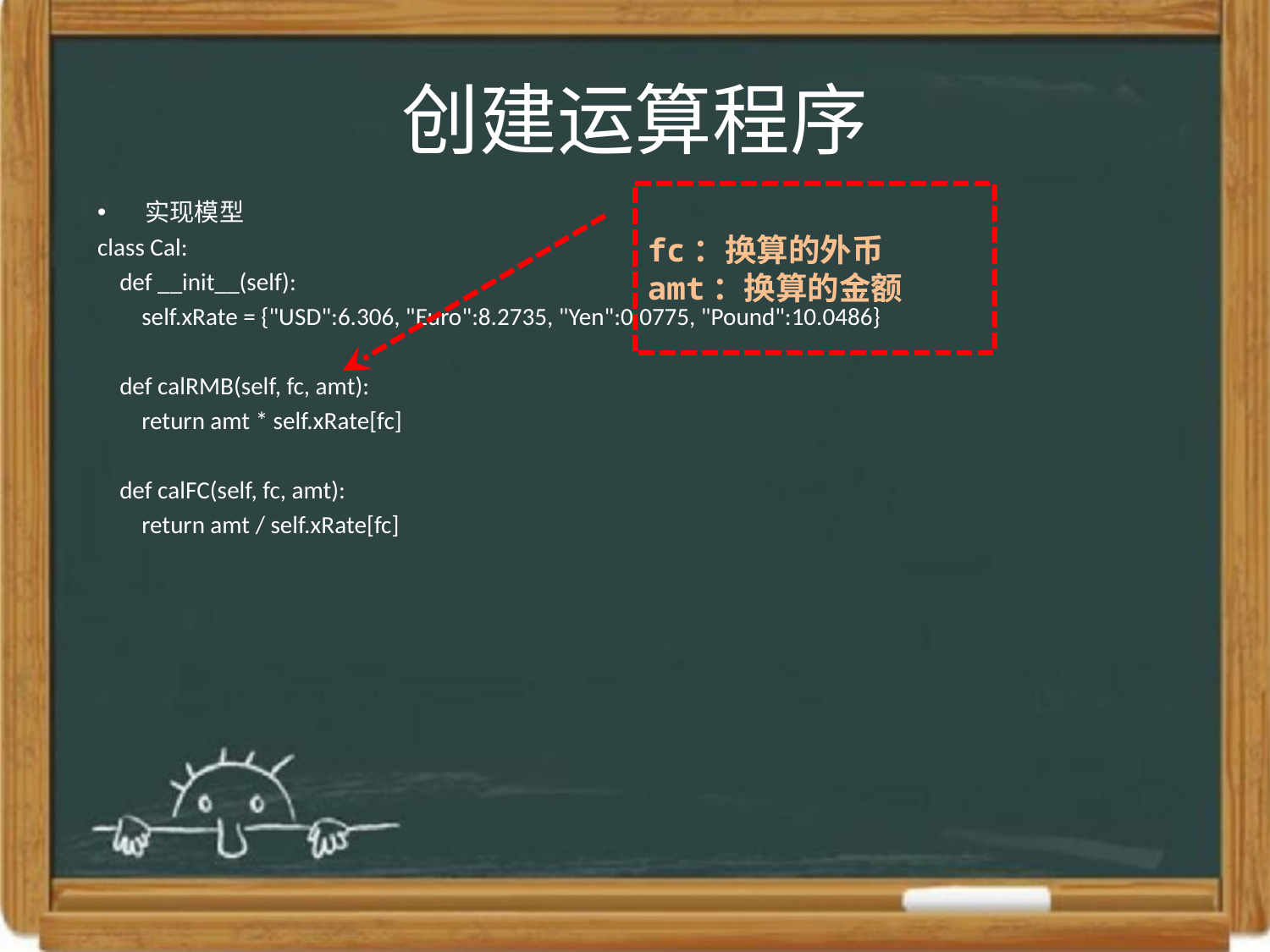

# 创建运算程序
fc：换算的外币
amt：换算的金额
实现模型
class Cal:
    def __init__(self):
        self.xRate = {"USD":6.306, "Euro":8.2735, "Yen":0.0775, "Pound":10.0486}

    def calRMB(self, fc, amt):
        return amt * self.xRate[fc]

    def calFC(self, fc, amt):
        return amt / self.xRate[fc]